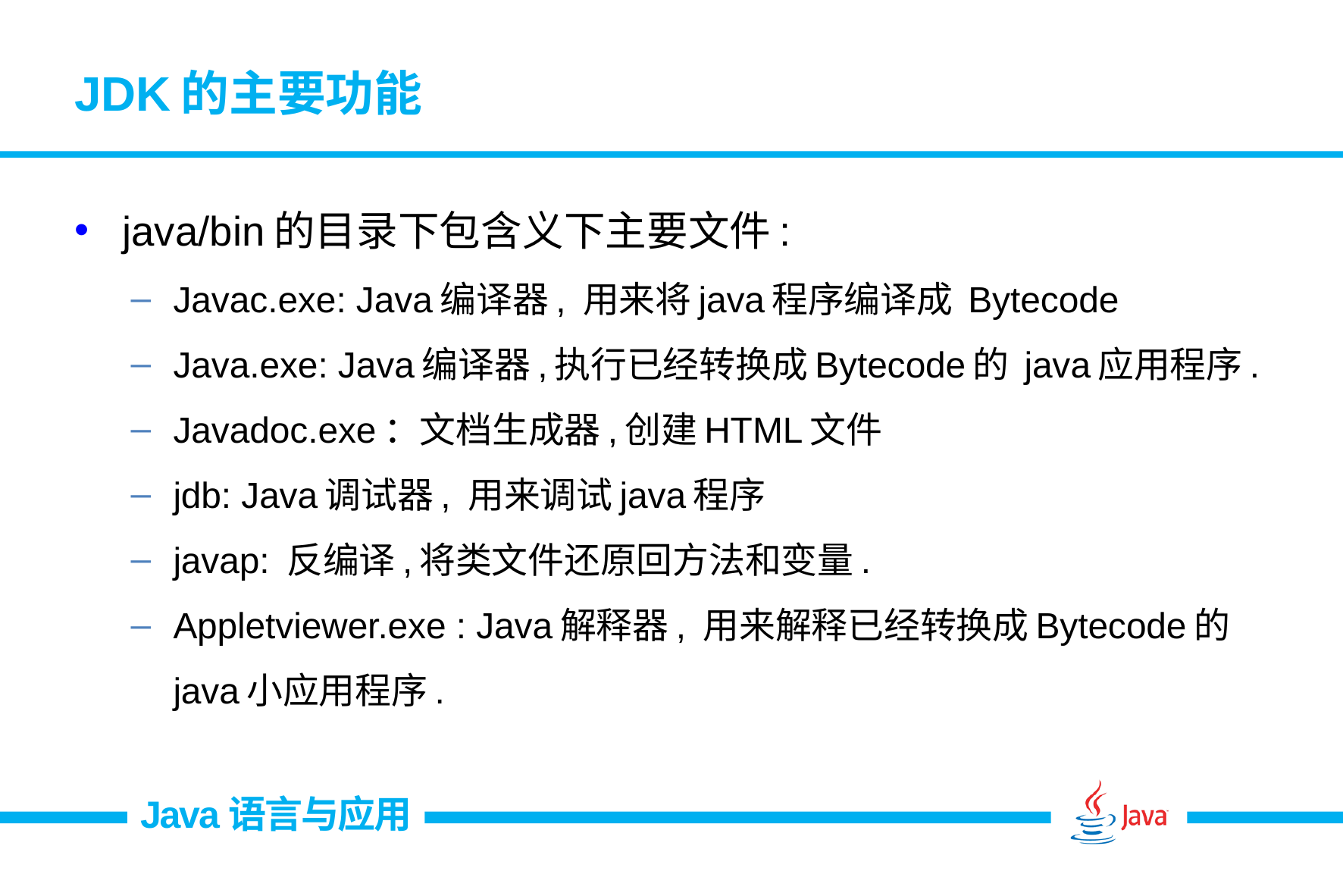

# JDK的主要功能
java/bin的目录下包含义下主要文件:
Javac.exe: Java编译器, 用来将java程序编译成 Bytecode
Java.exe: Java编译器,执行已经转换成Bytecode的 java应用程序.
Javadoc.exe：文档生成器,创建HTML文件
jdb: Java调试器, 用来调试java程序
javap: 反编译,将类文件还原回方法和变量.
Appletviewer.exe : Java解释器, 用来解释已经转换成Bytecode的java小应用程序.